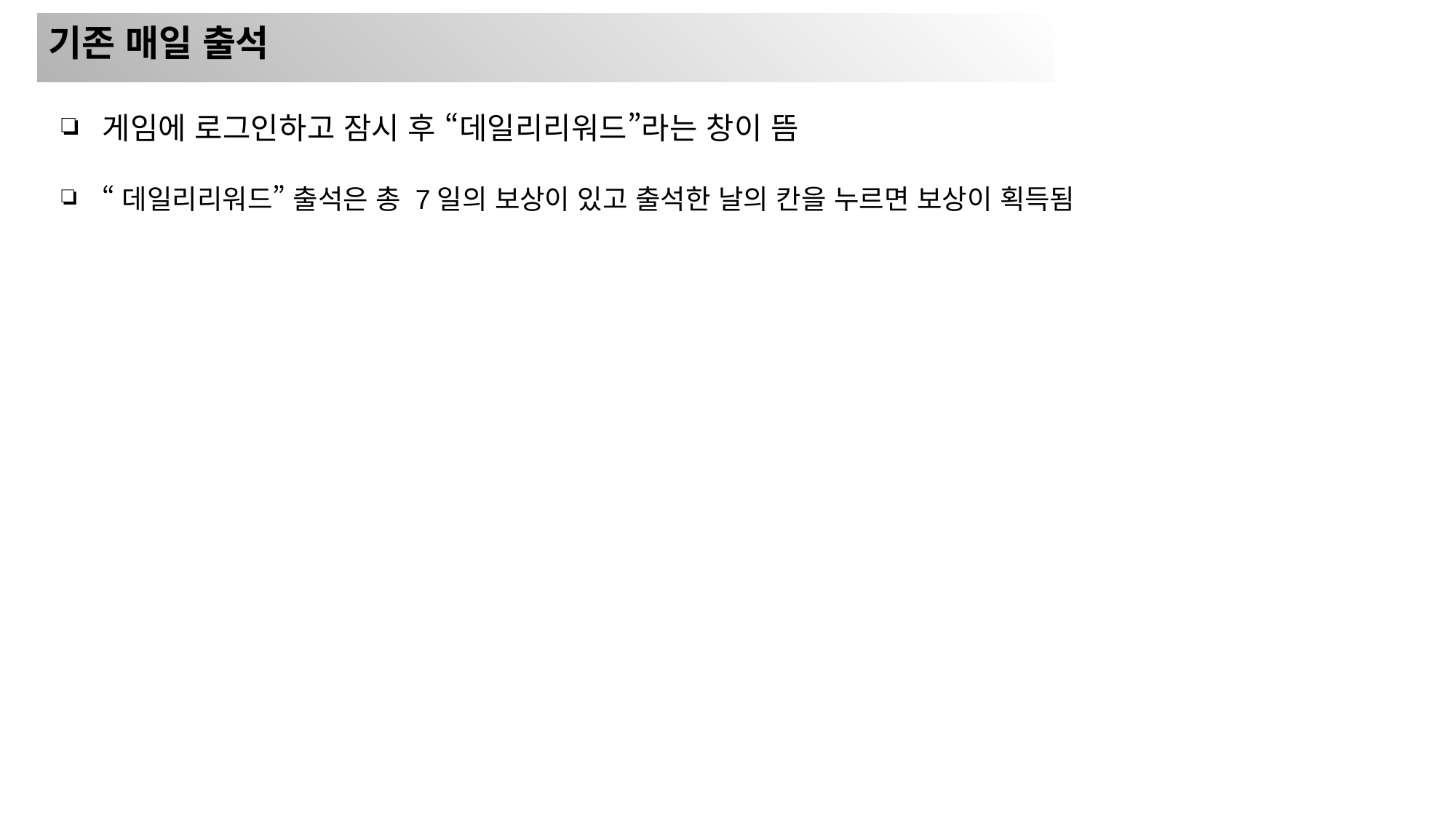

기존 매일 출석
게임에 로그인하고 잠시 후 “데일리리워드”라는 창이 뜸

“데일리리워드” 출석은 총 7일의 보상이 있고 출석한 날의 칸을 누르면 보상이 획득됨